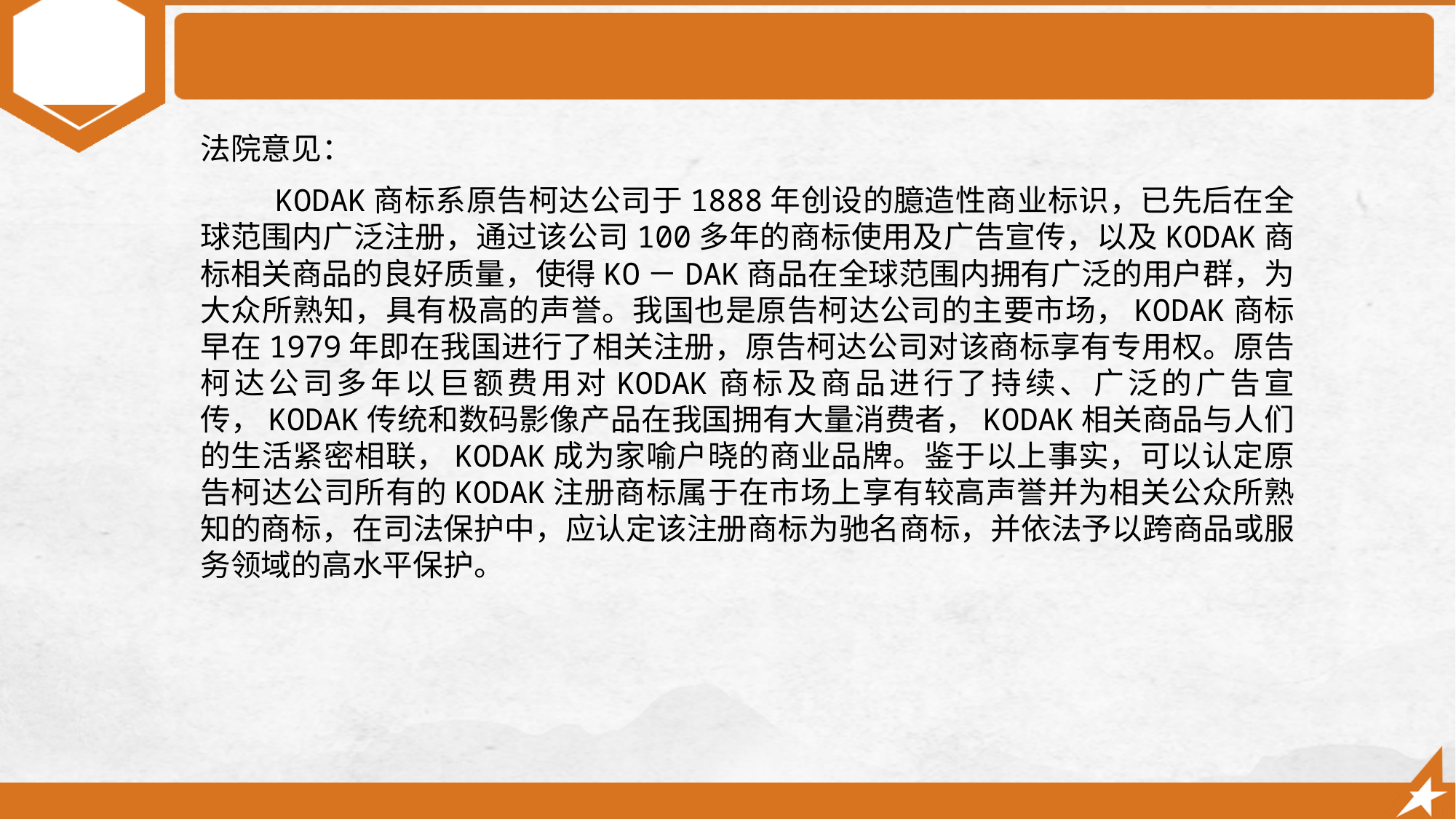

法院意见：
    KODAK商标系原告柯达公司于1888年创设的臆造性商业标识，已先后在全球范围内广泛注册，通过该公司100多年的商标使用及广告宣传，以及KODAK商标相关商品的良好质量，使得KO－DAK商品在全球范围内拥有广泛的用户群，为大众所熟知，具有极高的声誉。我国也是原告柯达公司的主要市场，KODAK商标早在1979年即在我国进行了相关注册，原告柯达公司对该商标享有专用权。原告柯达公司多年以巨额费用对KODAK商标及商品进行了持续、广泛的广告宣传，KODAK传统和数码影像产品在我国拥有大量消费者，KODAK相关商品与人们的生活紧密相联，KODAK成为家喻户晓的商业品牌。鉴于以上事实，可以认定原告柯达公司所有的KODAK注册商标属于在市场上享有较高声誉并为相关公众所熟知的商标，在司法保护中，应认定该注册商标为驰名商标，并依法予以跨商品或服务领域的高水平保护。